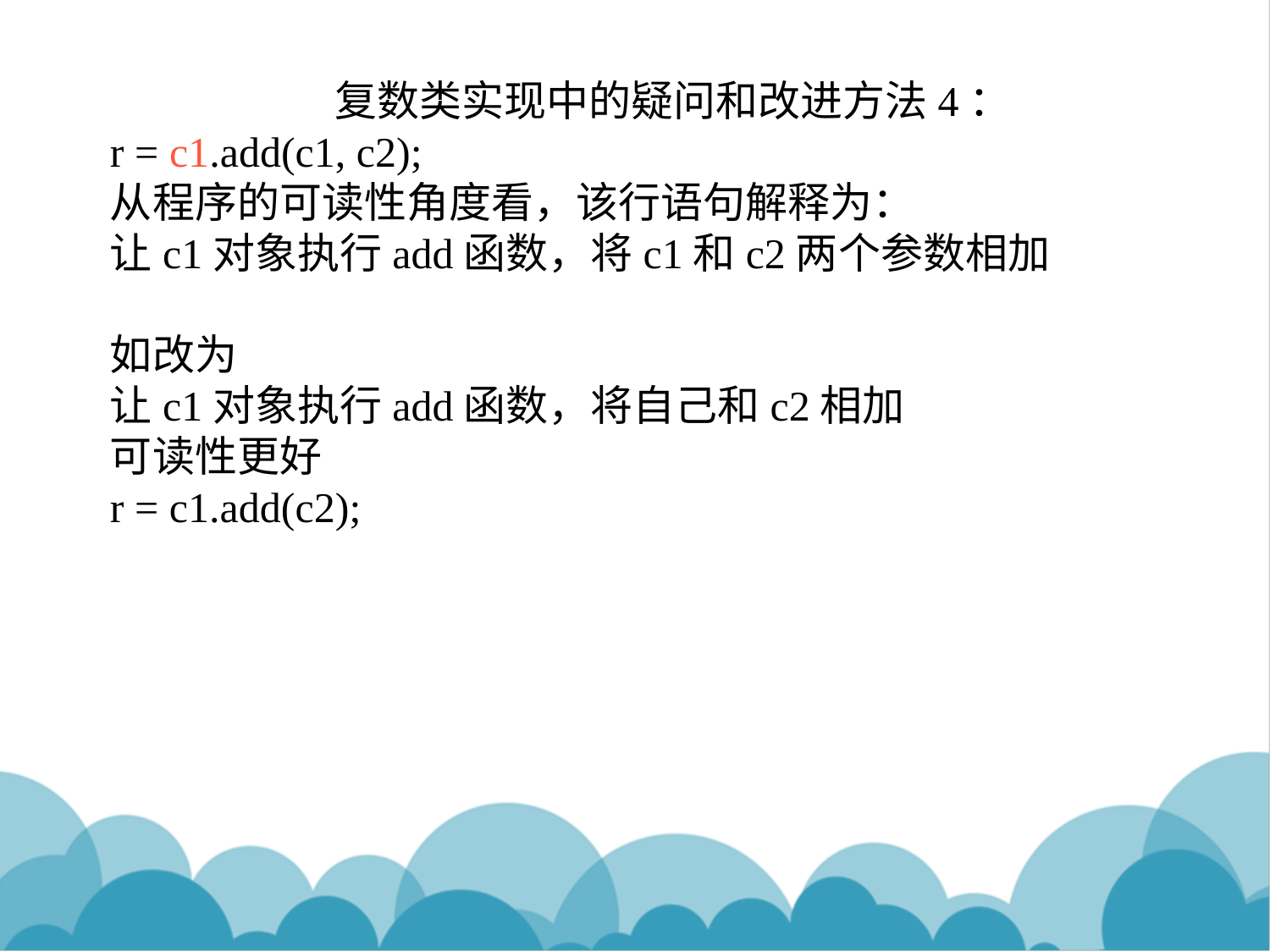

复数类实现中的疑问和改进方法4：
r = c1.add(c1, c2);
从程序的可读性角度看，该行语句解释为：
让c1对象执行add函数，将c1和c2两个参数相加

如改为
让c1对象执行add函数，将自己和c2相加
可读性更好
r = c1.add(c2);